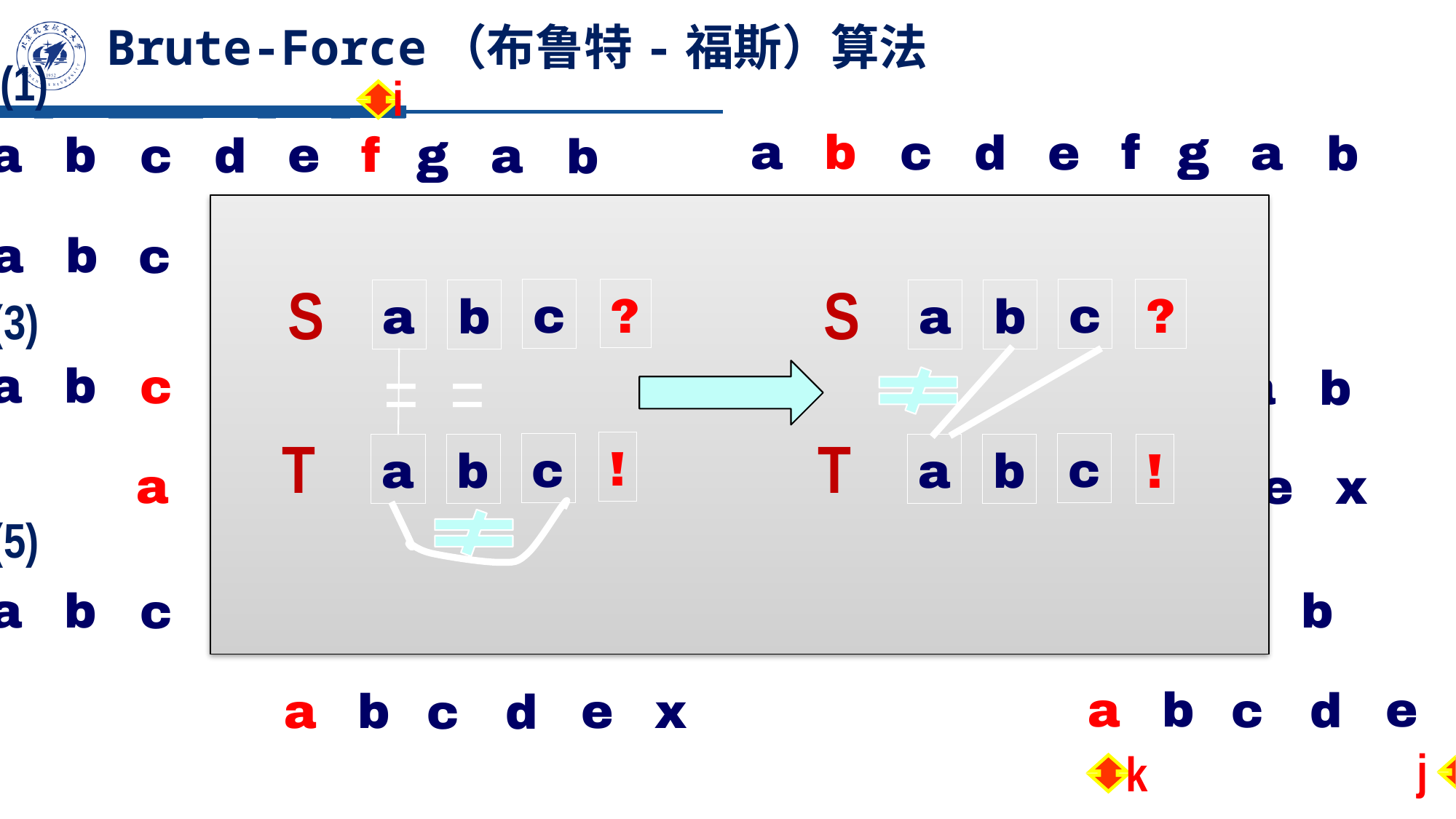

Brute-Force（布鲁特-福斯）算法
(1)
(2)
i

a
b
f
e
d
g
a
c
b
b
a
f
e
a
d
g
c
b
b
a
x
e
d
c

S
S
c
c
a
b
a
b
=
=

T
T
c
c
a
b
a
b

b
a
x
e
d
c
?
?
!
!
j

(4)
(3)
b
a
f
e
a
d
g
b
c
a
e
f
b
d
g
a
c
b
b
a
x
e
d
c
b
a
x
e
d
c
(5)
(6)
a
b
f
e
a
c
d
g
a
b
f
b
e
d
g
a
c
b
b
a
x
e
d
c
b
a
x
e
d
c
j

k